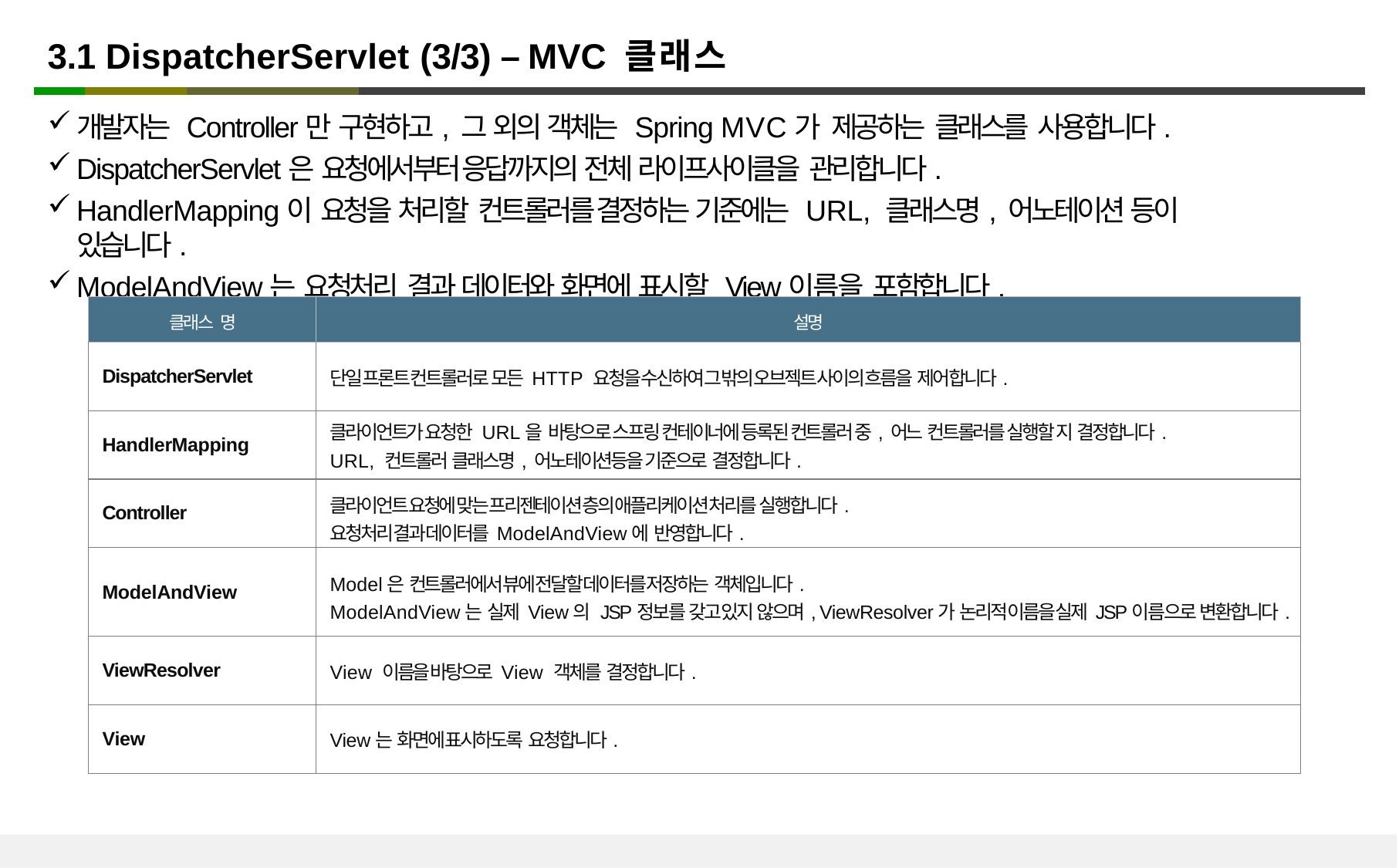

# 3.1 DispatcherServlet (3/3) – MVC 클래스
개발자는 Controller만 구현하고, 그 외의 객체는  Spring MVC가 제공하는  클래스를 사용합니다.
DispatcherServlet은 요청에서부터 응답까지의 전체 라이프사이클을 관리합니다.
HandlerMapping이 요청을 처리할 컨트롤러를 결정하는 기준에는  URL, 클래스명, 어노테이션 등이 있습니다.
ModelAndView는 요청처리 결과 데이터와 화면에  표시할  View이름을 포함합니다.
| 클래스 명 | 설명 |
| --- | --- |
| DispatcherServlet | 단일 프론트 컨트롤러로 모든 HTTP 요청을 수신하여 그 밖의 오브젝트 사이의 흐름을 제어합니다. |
| HandlerMapping | 클라이언트가 요청한 URL을 바탕으로 스프링 컨테이너에 등록된 컨트롤러 중, 어느 컨트롤러를 실행할 지 결정합니다. URL, 컨트롤러 클래스명, 어노테이션등을 기준으로 결정합니다. |
| Controller | 클라이언트 요청에 맞는 프리젠테이션 층의 애플리케이션 처리를 실행합니다. 요청처리 결과 데이터를 ModelAndView에 반영합니다. |
| ModelAndView | Model은 컨트롤러에서 뷰에 전달할 데이터를 저장하는 객체입니다. ModelAndView는 실제 View의 JSP정보를 갖고 있지 않으며, ViewResolver가 논리적 이름을 실제 JSP이름으로 변환합니다. |
| ViewResolver | View 이름을 바탕으로 View 객체를 결정합니다. |
| View | View는 화면에 표시하도록 요청합니다. |